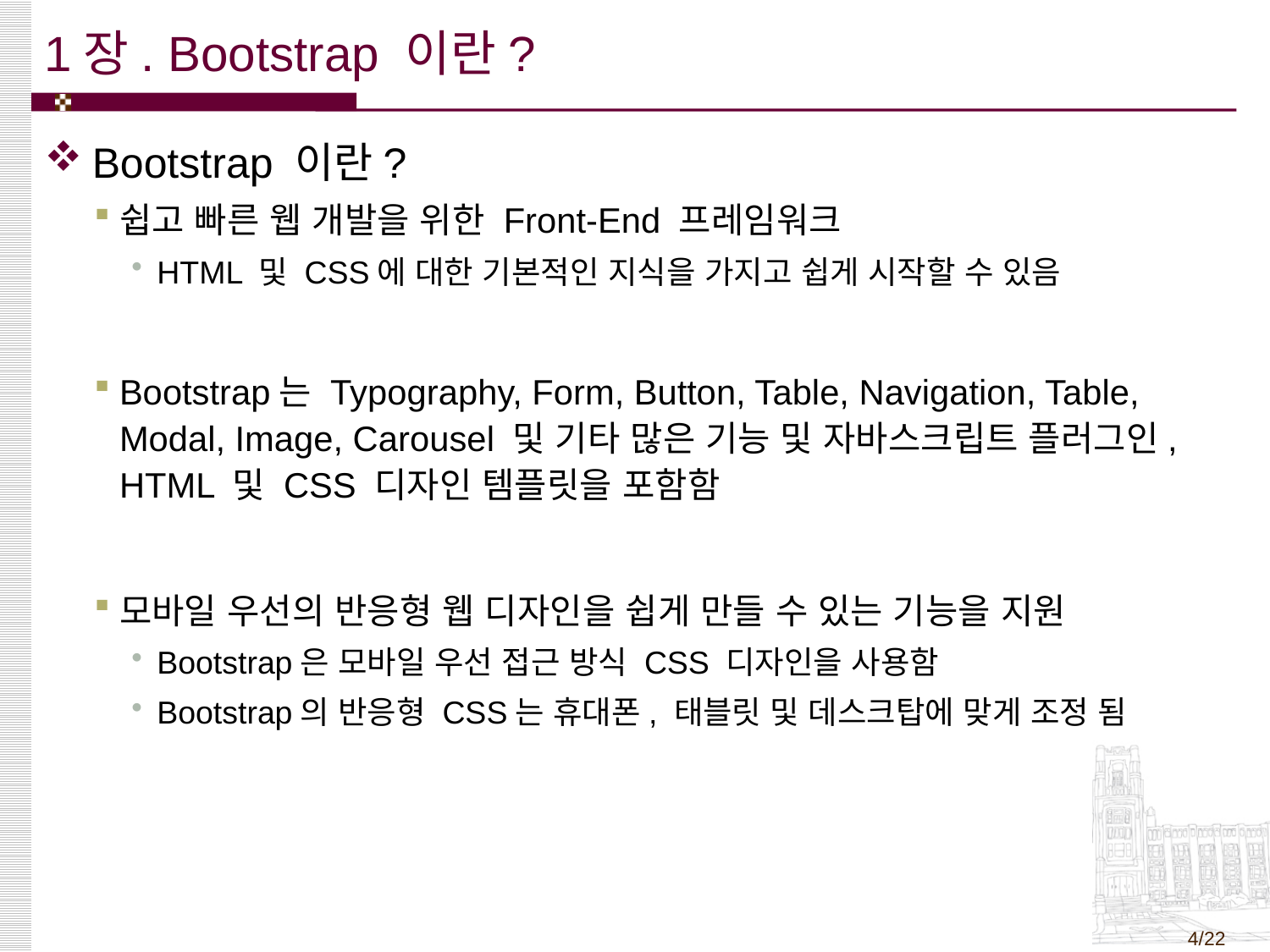

# 1장. Bootstrap 이란?
Bootstrap 이란?
쉽고 빠른 웹 개발을 위한 Front-End 프레임워크
HTML 및 CSS에 대한 기본적인 지식을 가지고 쉽게 시작할 수 있음

Bootstrap는 Typography, Form, Button, Table, Navigation, Table, Modal, Image, Carousel 및 기타 많은 기능 및 자바스크립트 플러그인, HTML 및 CSS 디자인 템플릿을 포함함

모바일 우선의 반응형 웹 디자인을 쉽게 만들 수 있는 기능을 지원
Bootstrap은 모바일 우선 접근 방식 CSS 디자인을 사용함
Bootstrap의 반응형 CSS는 휴대폰, 태블릿 및 데스크탑에 맞게 조정 됨